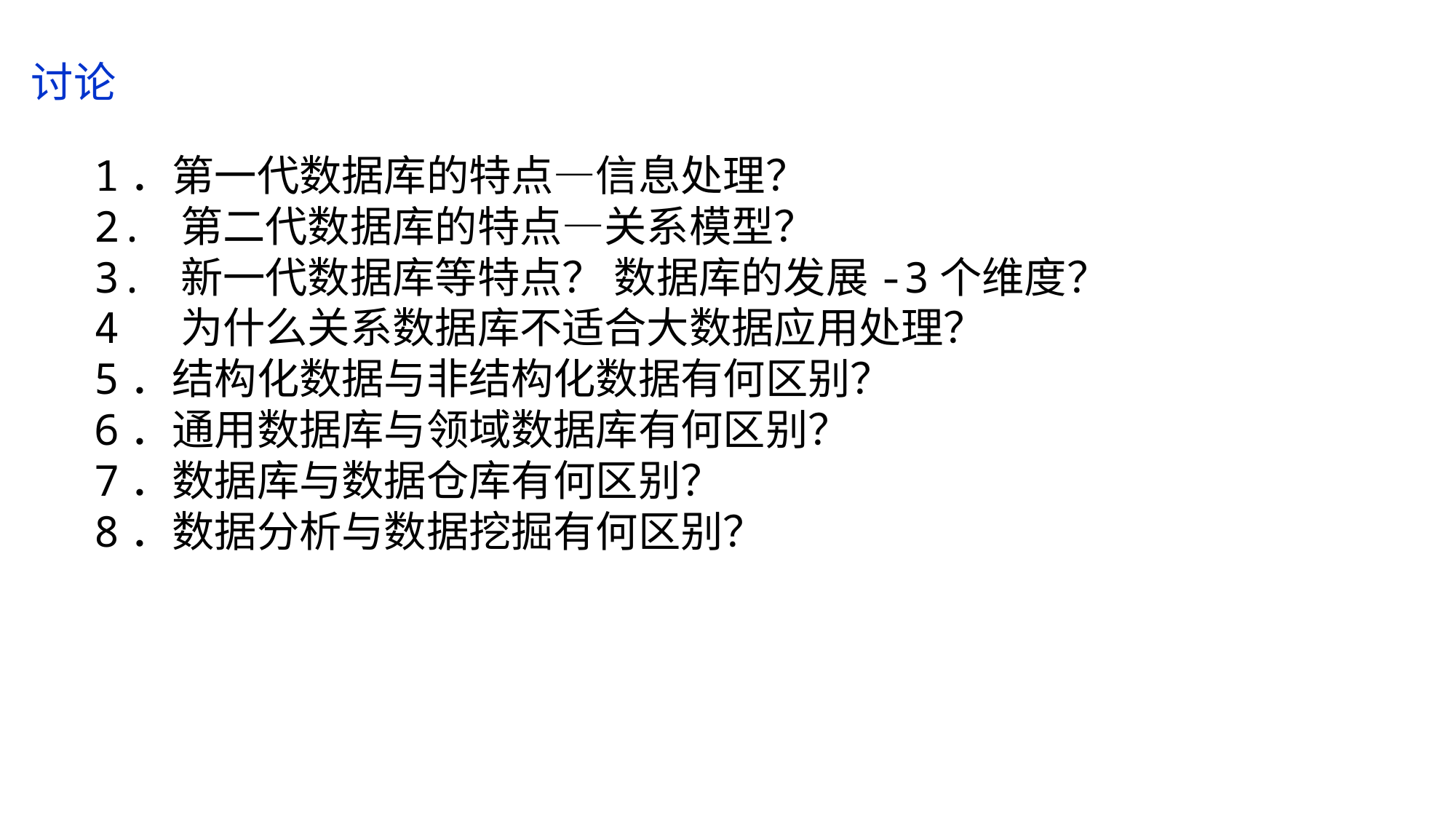

讨论
1．第一代数据库的特点—信息处理？
2. 第二代数据库的特点—关系模型？
3. 新一代数据库等特点？ 数据库的发展-3个维度？
4  为什么关系数据库不适合大数据应用处理？
5．结构化数据与非结构化数据有何区别？
6．通用数据库与领域数据库有何区别？
7．数据库与数据仓库有何区别？
8．数据分析与数据挖掘有何区别？